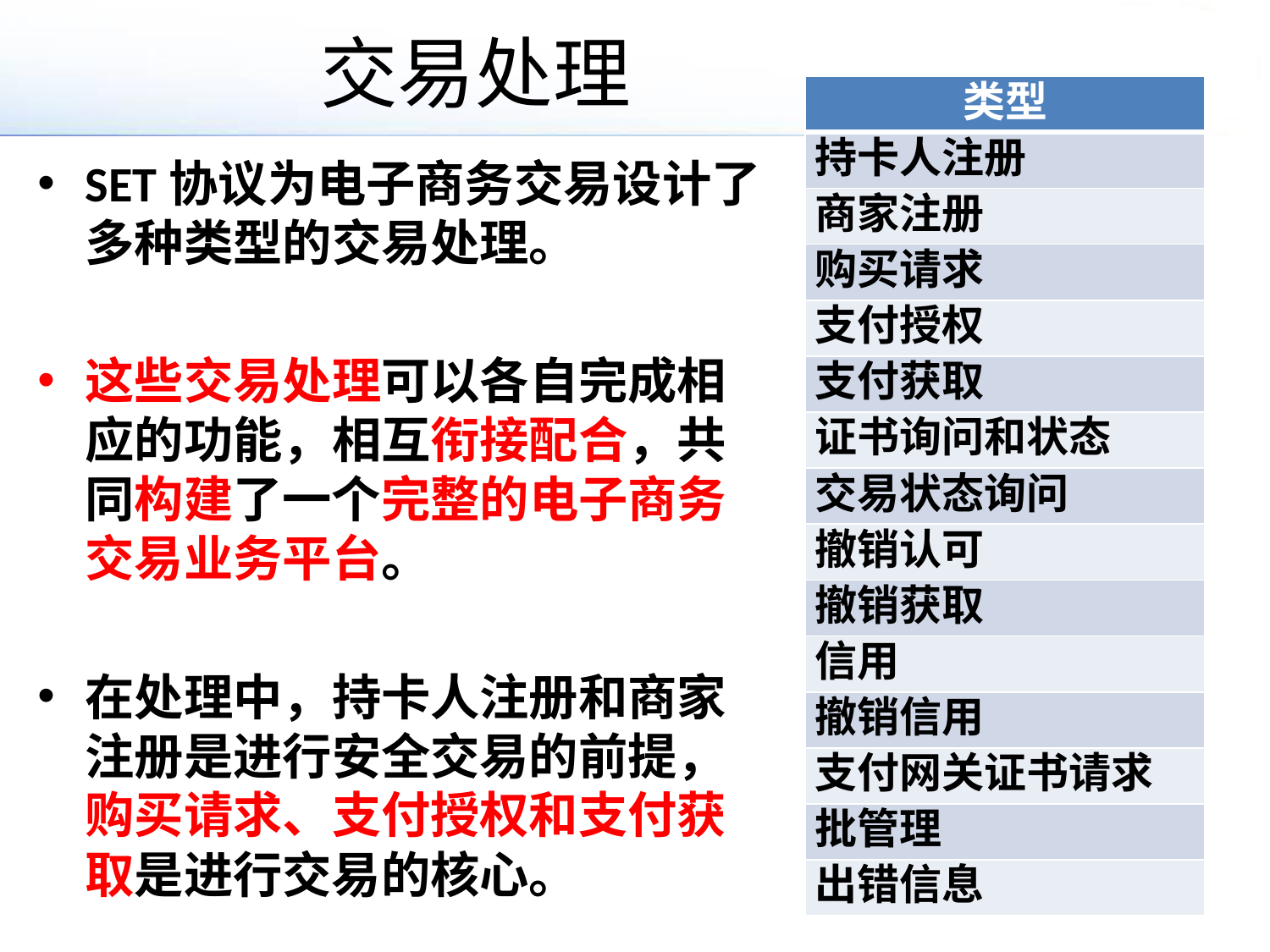

# 交易处理
| 类型 |
| --- |
| 持卡人注册 |
| 商家注册 |
| 购买请求 |
| 支付授权 |
| 支付获取 |
| 证书询问和状态 |
| 交易状态询问 |
| 撤销认可 |
| 撤销获取 |
| 信用 |
| 撤销信用 |
| 支付网关证书请求 |
| 批管理 |
| 出错信息 |
SET协议为电子商务交易设计了多种类型的交易处理。

这些交易处理可以各自完成相应的功能，相互衔接配合，共同构建了一个完整的电子商务交易业务平台。

在处理中，持卡人注册和商家注册是进行安全交易的前提，购买请求、支付授权和支付获取是进行交易的核心。